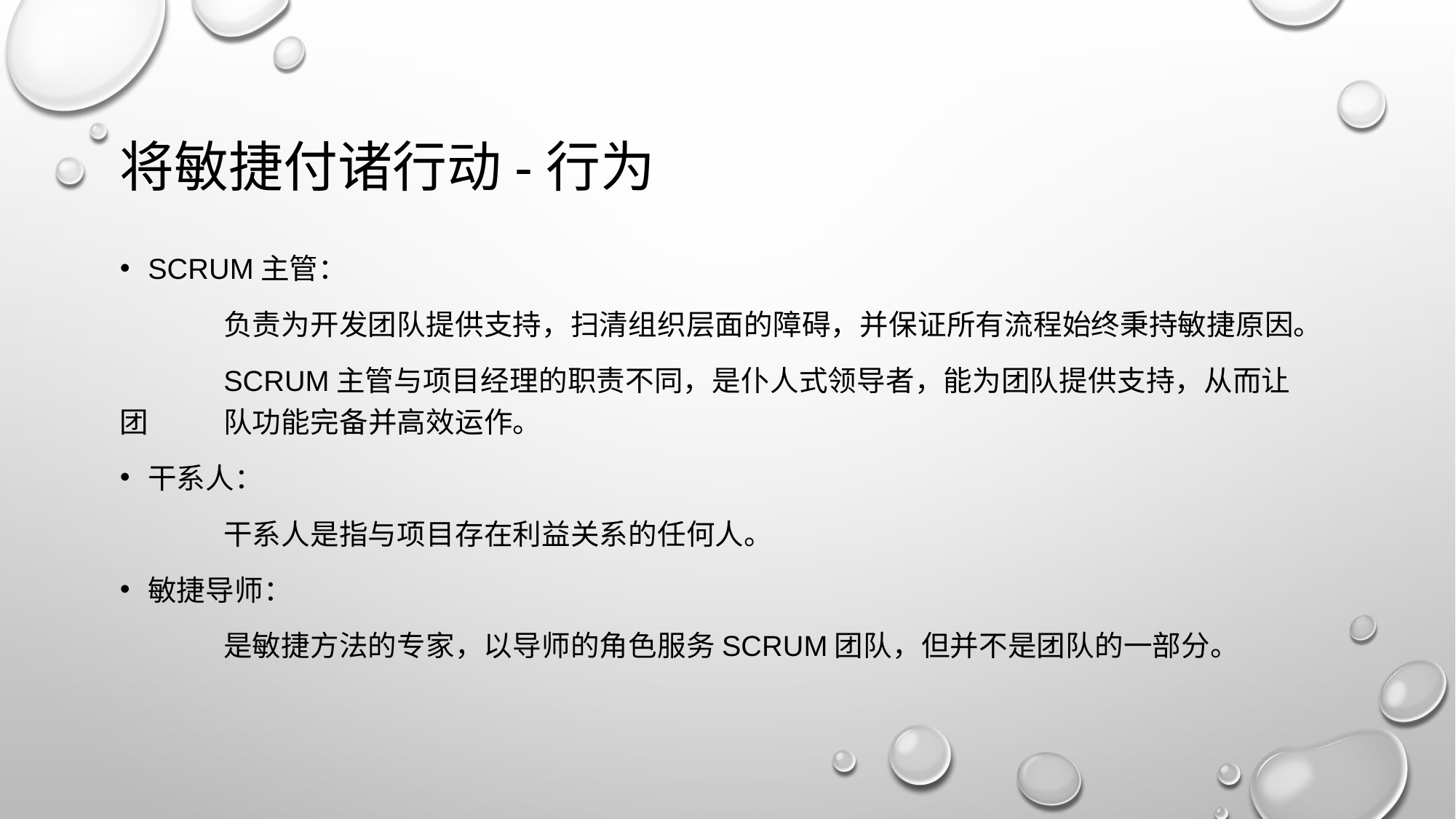

# 将敏捷付诸行动-行为
Scrum主管：
	负责为开发团队提供支持，扫清组织层面的障碍，并保证所有流程始终秉持敏捷原因。
	Scrum主管与项目经理的职责不同，是仆人式领导者，能为团队提供支持，从而让团	队功能完备并高效运作。
干系人：
	干系人是指与项目存在利益关系的任何人。
敏捷导师：
	是敏捷方法的专家，以导师的角色服务Scrum团队，但并不是团队的一部分。